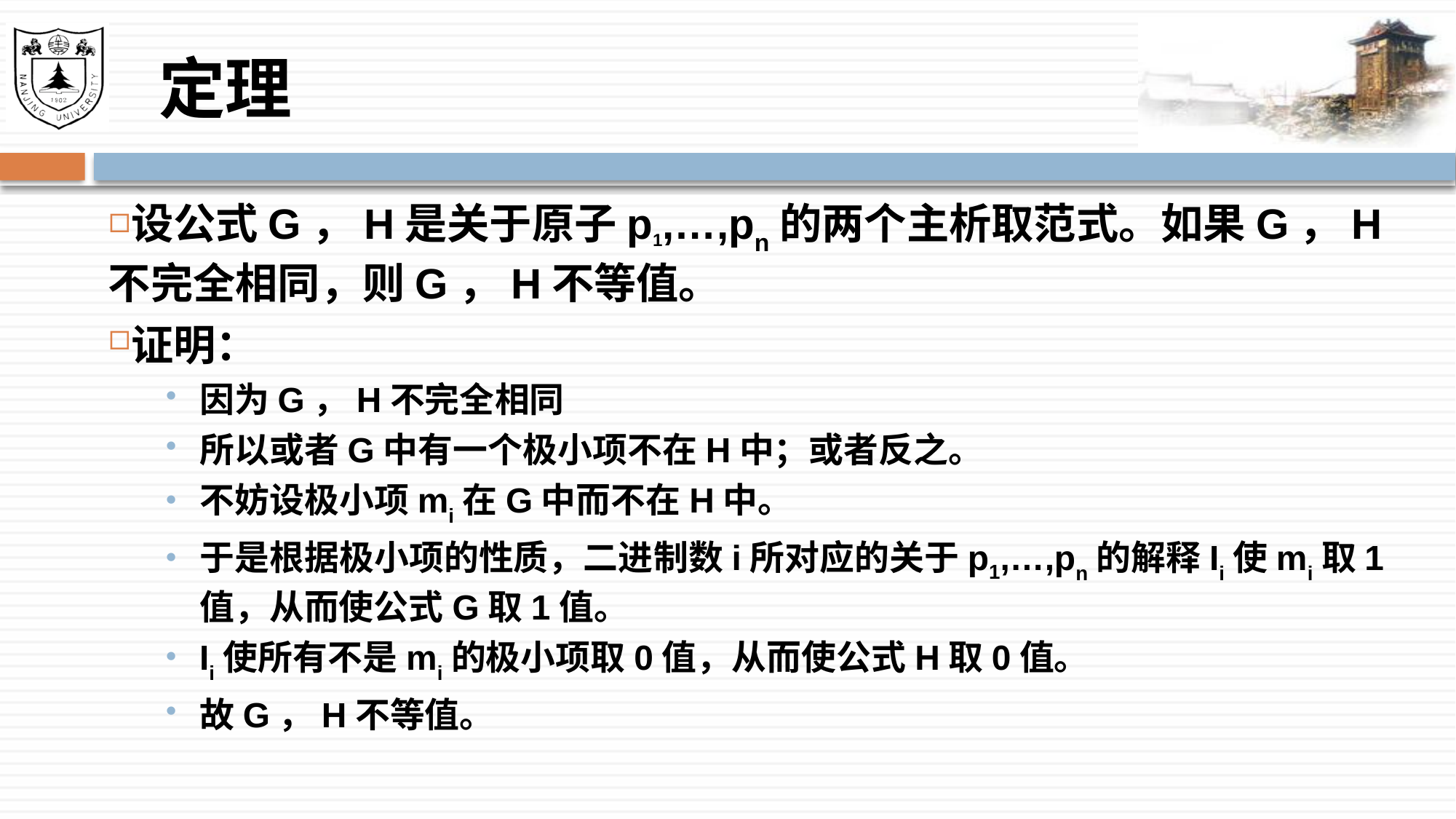

# 定理
设公式G，H是关于原子p1,…,pn的两个主析取范式。如果G，H不完全相同，则G，H不等值。
证明：
因为G，H不完全相同
所以或者G中有一个极小项不在H中；或者反之。
不妨设极小项mi在G中而不在H中。
于是根据极小项的性质，二进制数i所对应的关于p1,…,pn的解释Ii使mi取1值，从而使公式G取1值。
Ii使所有不是mi的极小项取0值，从而使公式H取0值。
故G，H不等值。